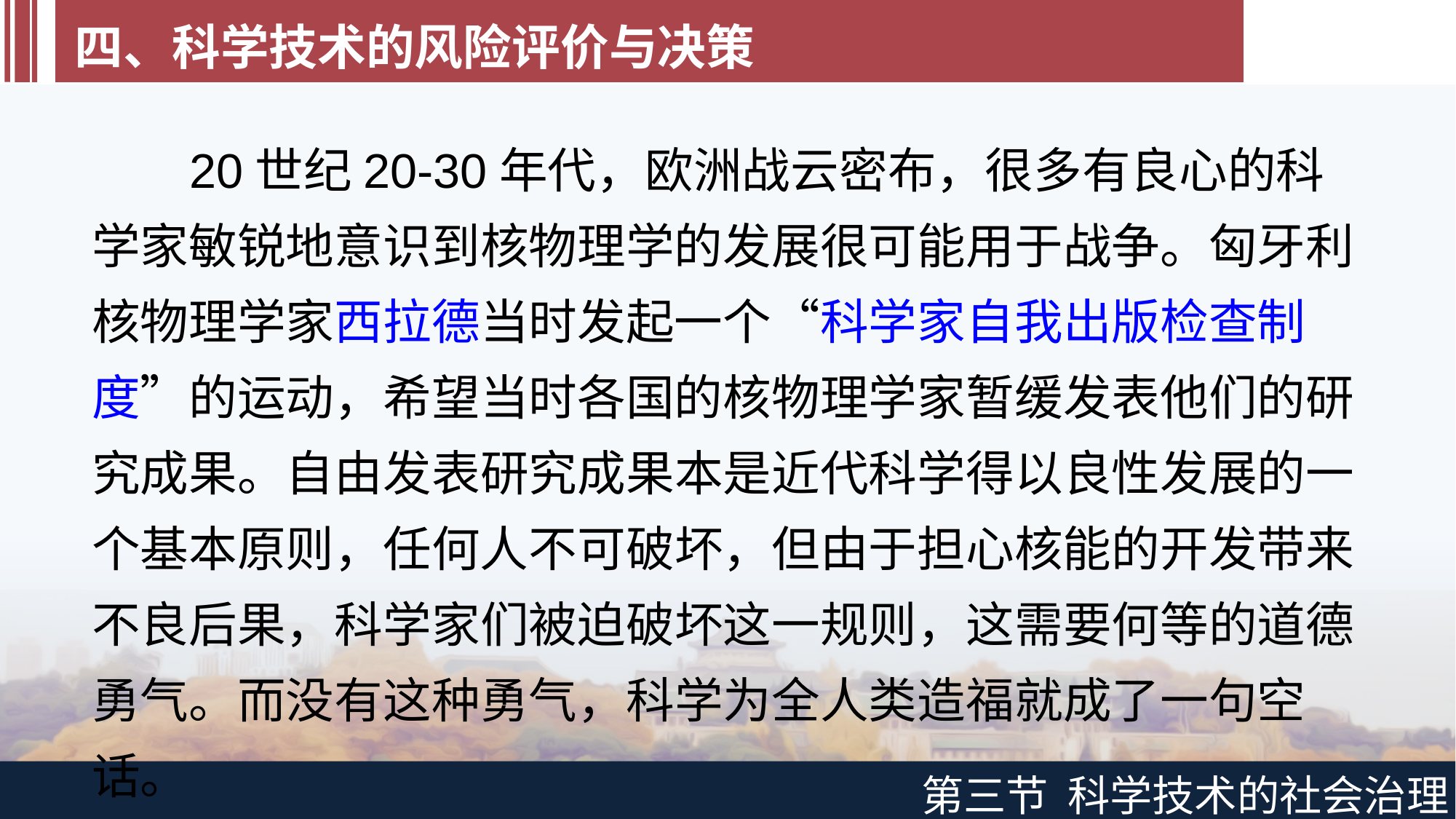

四、科学技术的风险评价与决策
20世纪20-30年代，欧洲战云密布，很多有良心的科学家敏锐地意识到核物理学的发展很可能用于战争。匈牙利核物理学家西拉德当时发起一个“科学家自我出版检查制度”的运动，希望当时各国的核物理学家暂缓发表他们的研究成果。自由发表研究成果本是近代科学得以良性发展的一个基本原则，任何人不可破坏，但由于担心核能的开发带来不良后果，科学家们被迫破坏这一规则，这需要何等的道德勇气。而没有这种勇气，科学为全人类造福就成了一句空话。
第三节  科学技术的社会治理